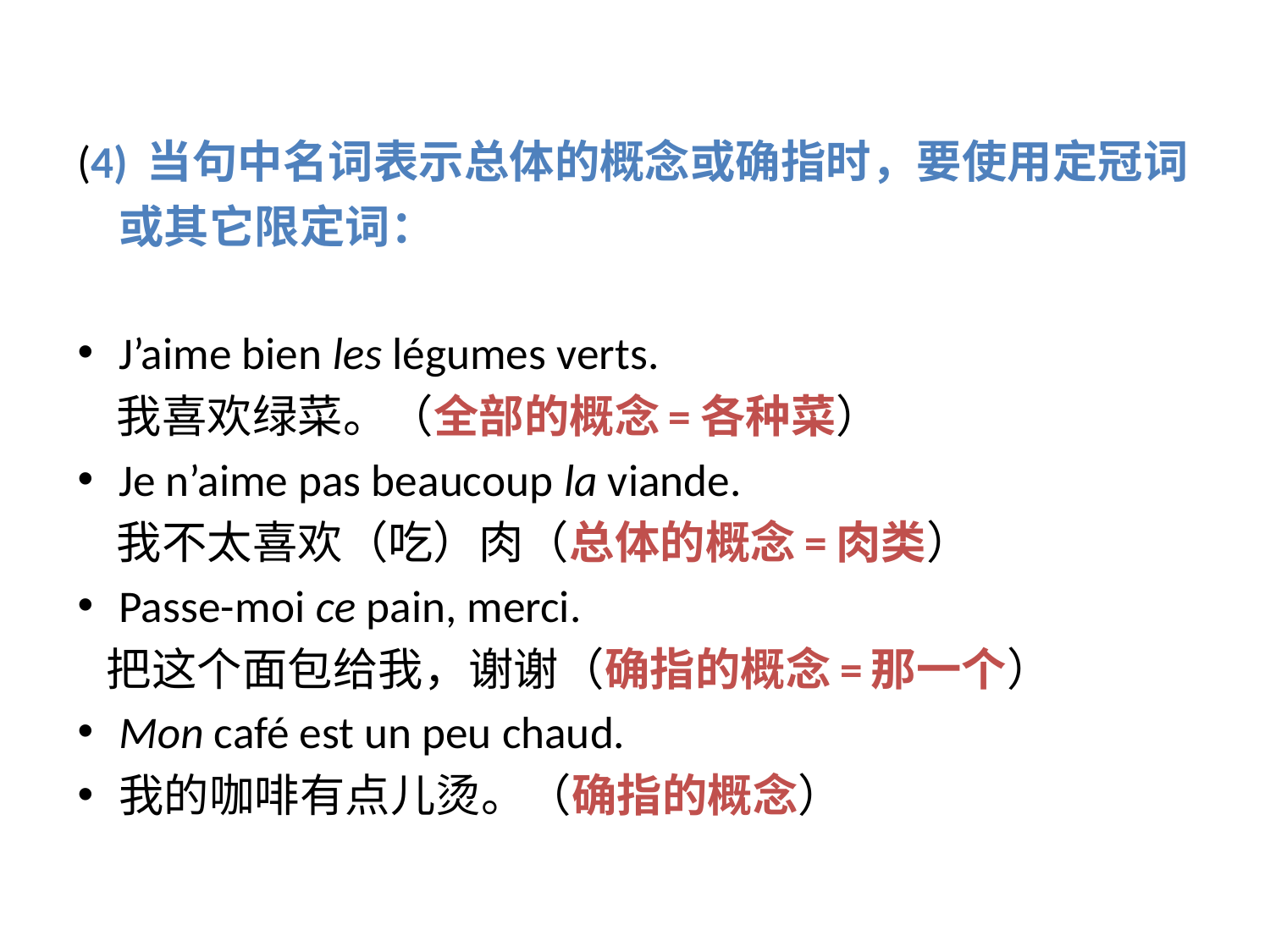

#
(4) 当句中名词表示总体的概念或确指时，要使用定冠词或其它限定词：

J’aime bien les légumes verts.
   我喜欢绿菜。（全部的概念=各种菜）
Je n’aime pas beaucoup la viande.
   我不太喜欢（吃）肉（总体的概念=肉类）
Passe-moi ce pain, merci.
  把这个面包给我，谢谢（确指的概念=那一个）
Mon café est un peu chaud.
我的咖啡有点儿烫。（确指的概念）